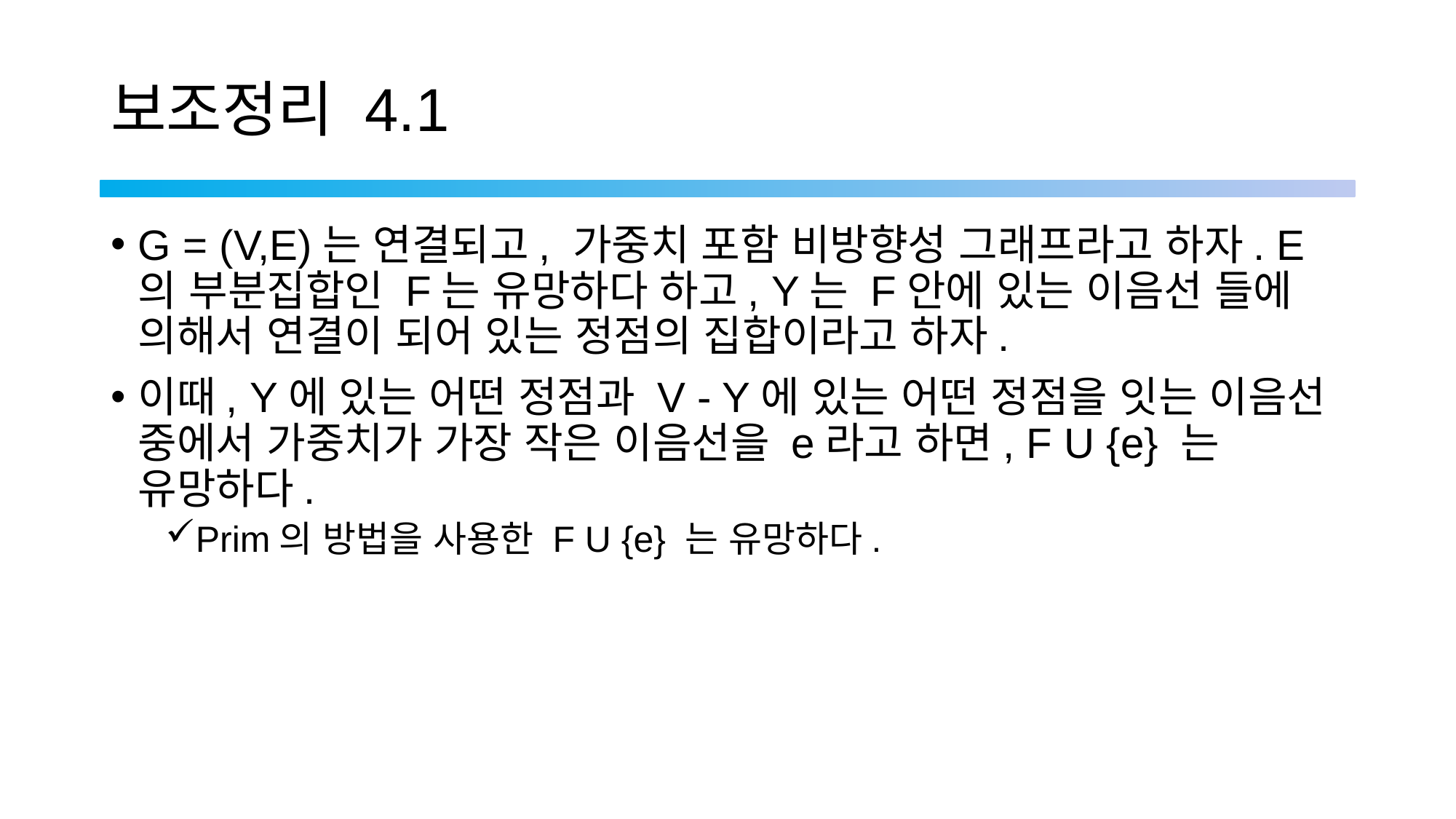

# 보조정리 4.1
G = (V,E)는 연결되고, 가중치 포함 비방향성 그래프라고 하자. E의 부분집합인 F는 유망하다 하고, Y는 F안에 있는 이음선 들에 의해서 연결이 되어 있는 정점의 집합이라고 하자.
이때, Y에 있는 어떤 정점과 V - Y에 있는 어떤 정점을 잇는 이음선 중에서 가중치가 가장 작은 이음선을 e라고 하면, F U {e} 는 유망하다.
Prim의 방법을 사용한 F U {e} 는 유망하다.